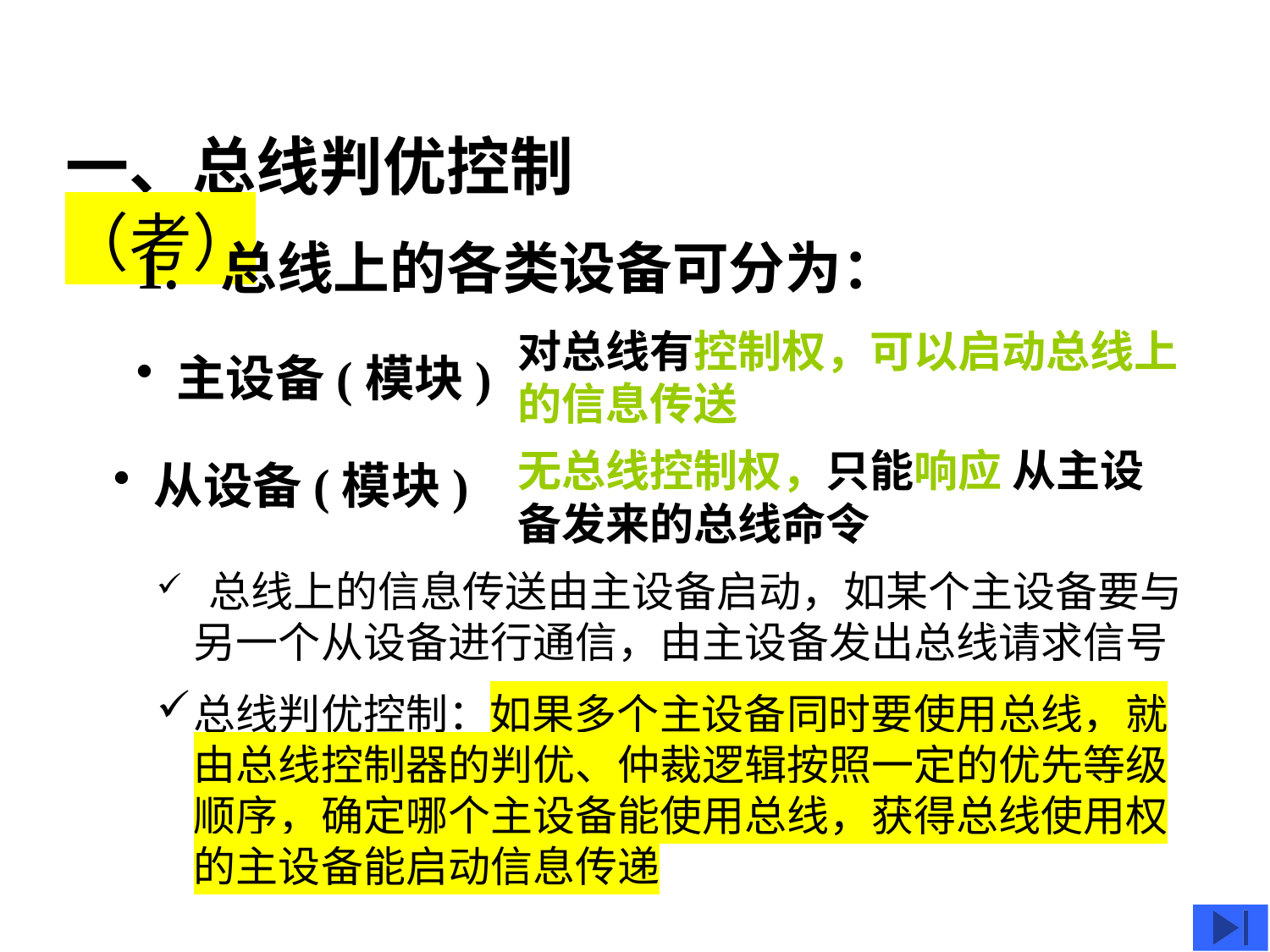

一、总线判优控制（考）
1.  总线上的各类设备可分为：
对总线有控制权，可以启动总线上的信息传送
 主设备(模块)
无总线控制权，只能响应 从主设备发来的总线命令
 从设备(模块)
 总线上的信息传送由主设备启动，如某个主设备要与另一个从设备进行通信，由主设备发出总线请求信号
总线判优控制：如果多个主设备同时要使用总线，就由总线控制器的判优、仲裁逻辑按照一定的优先等级顺序，确定哪个主设备能使用总线，获得总线使用权的主设备能启动信息传递